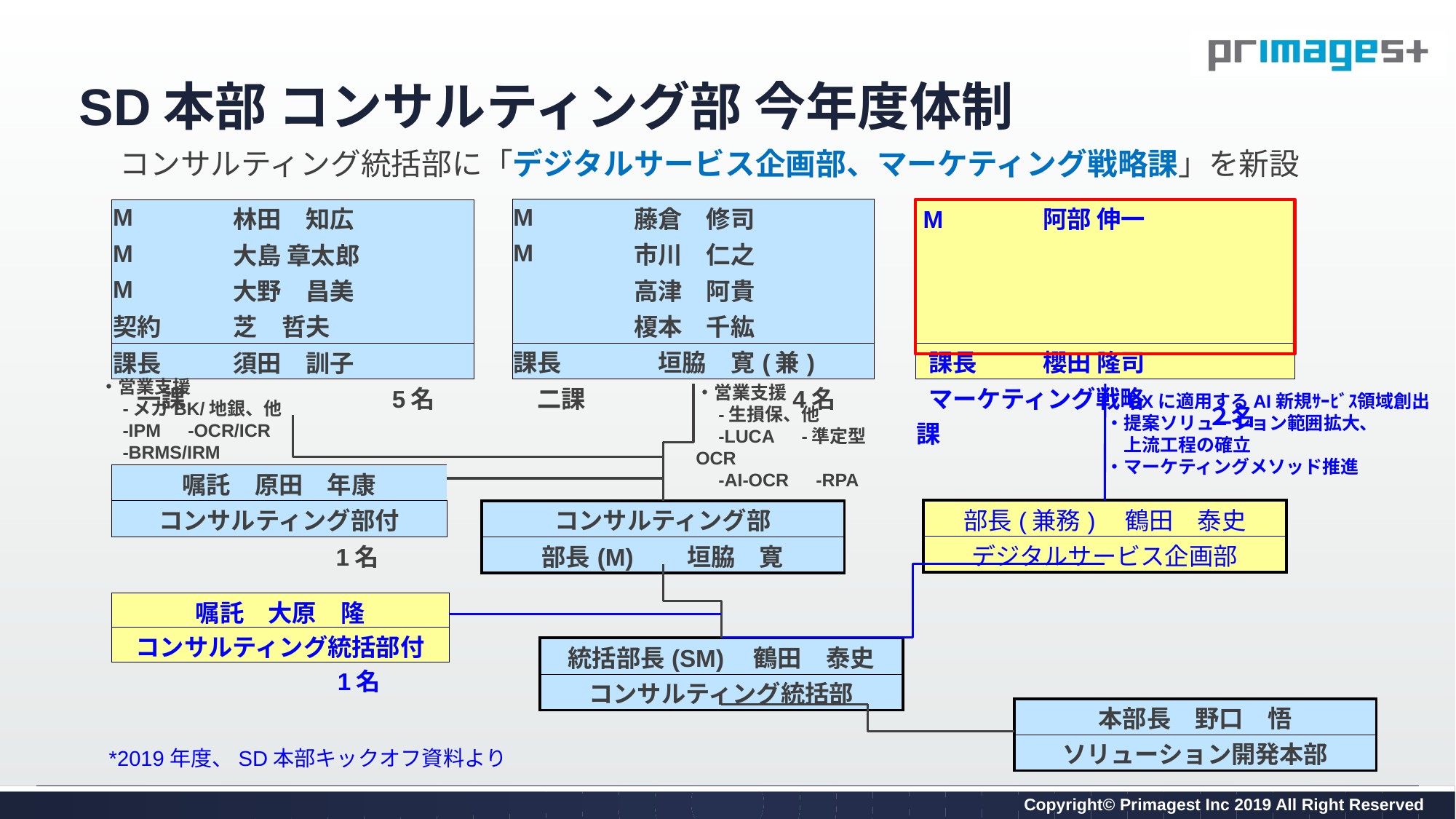

# SD本部 コンサルティング部 今年度体制
コンサルティング統括部に「デジタルサービス企画部、マーケティング戦略課」を新設

| M |  | 藤倉　修司 |  |
| --- | --- | --- | --- |
| M |  | 市川　仁之 |  |
|  |  | 高津　阿貴 |  |
|  |  | 榎本　千紘 |  |
| 課長　　　　垣脇　寛(兼) |  |  |  |
| 二課 |  |  | 4名 |
| M |  | 阿部 伸一 |  |
| --- | --- | --- | --- |
|  |  |  |  |
|  |  |  |  |
|  |  |  |  |
| 課長 |  | 櫻田 隆司 |  |
| マーケティング戦略課 |  |  | ２名 |
| M |  | 林田　知広 |  |
| --- | --- | --- | --- |
| M |  | 大島 章太郎 |  |
| M |  | 大野　昌美 |  |
| 契約 |  | 芝　哲夫 |  |
| 課長 |  | 須田　訓子 |  |
| 一課 |  |  | 5名 |
・営業支援
　-メガBK/地銀、他
　-IPM　-OCR/ICR
　-BRMS/IRM
・営業支援
　-生損保、他
　-LUCA　-準定型OCR
　-AI-OCR　-RPA
・DXに適用するAI新規ｻｰﾋﾞｽ領域創出
・提案ソリューション範囲拡大、
　上流工程の確立
・マーケティングメソッド推進
| 嘱託　原田　年康 |  |  |  |  |
| --- | --- | --- | --- | --- |
| コンサルティング部付 |  |  |  |  |
|  |  |  |  | 1名 |
| 部長(兼務)　鶴田　泰史 |
| --- |
| デジタルサービス企画部 |
| コンサルティング部 |
| --- |
| 部長(M)　　垣脇　寛 |
| 嘱託　大原　隆 |  |  |  |  |
| --- | --- | --- | --- | --- |
| コンサルティング統括部付 |  |  |  |  |
|  |  |  |  | 1名 |
| 統括部長(SM)　鶴田　泰史 |
| --- |
| コンサルティング統括部 |
| 本部長　野口　悟 |
| --- |
| ソリューション開発本部 |
*2019年度、SD本部キックオフ資料より